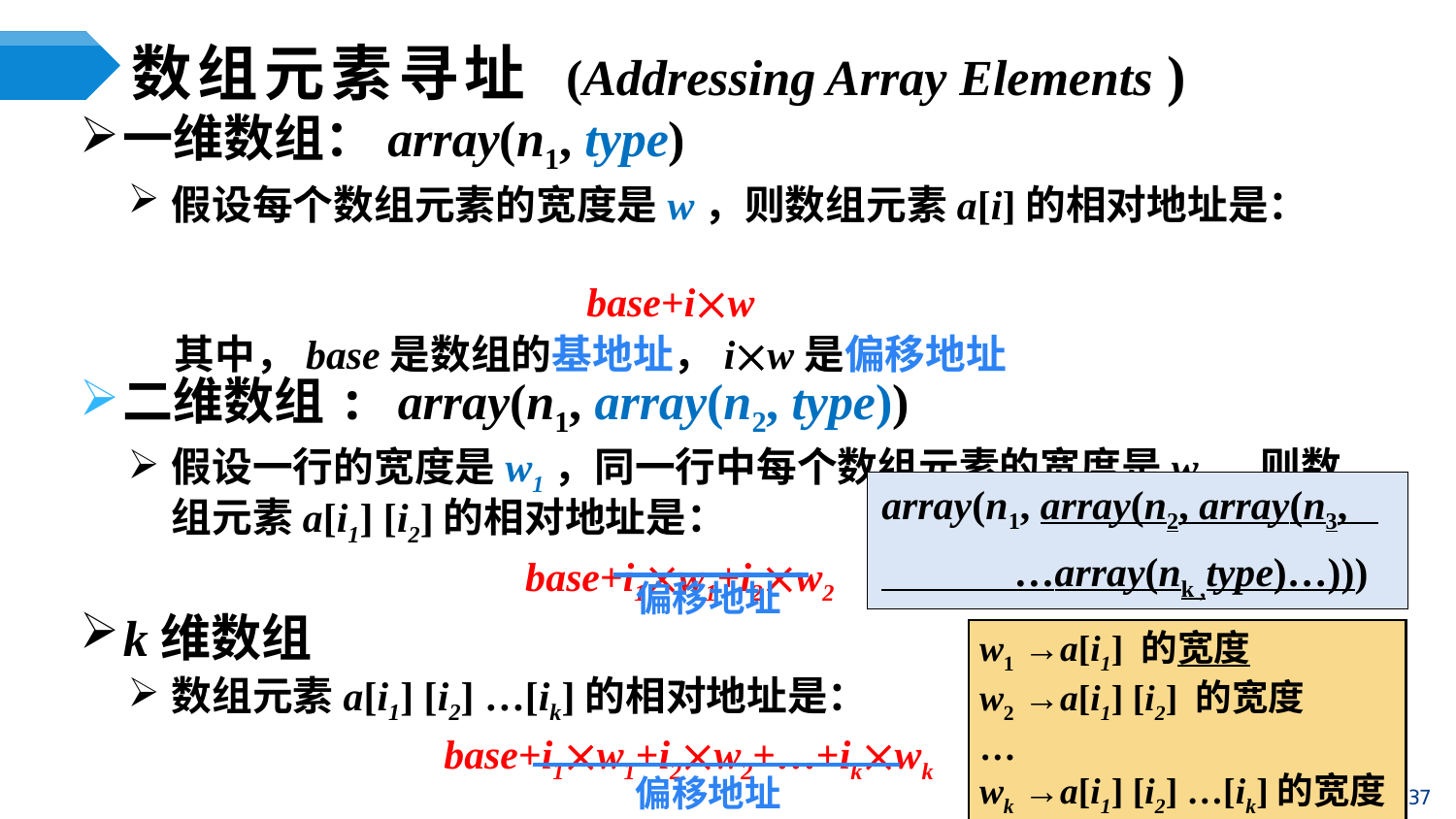

# 数组元素寻址 (Addressing Array Elements )
一维数组：array(n1, type)
假设每个数组元素的宽度是w，则数组元素a[i]的相对地址是：
                                             base+i×w
    其中，base是数组的基地址，i×w是偏移地址
二维数组: array(n1, array(n2, type))
假设一行的宽度是w1，同一行中每个数组元素的宽度是w2，则数组元素a[i1] [i2]的相对地址是：
                                       base+i1×w1+i2×w2
k维数组
数组元素a[i1] [i2] …[ik]的相对地址是：
                               base+i1×w1+i2×w2+…+ik×wk

array(n1, array(n2, array(n3,
             …array(nk ,type)…)))
偏移地址
w1 →a[i1] 的宽度
w2 →a[i1] [i2] 的宽度
…
wk →a[i1] [i2] …[ik]的宽度
偏移地址
37